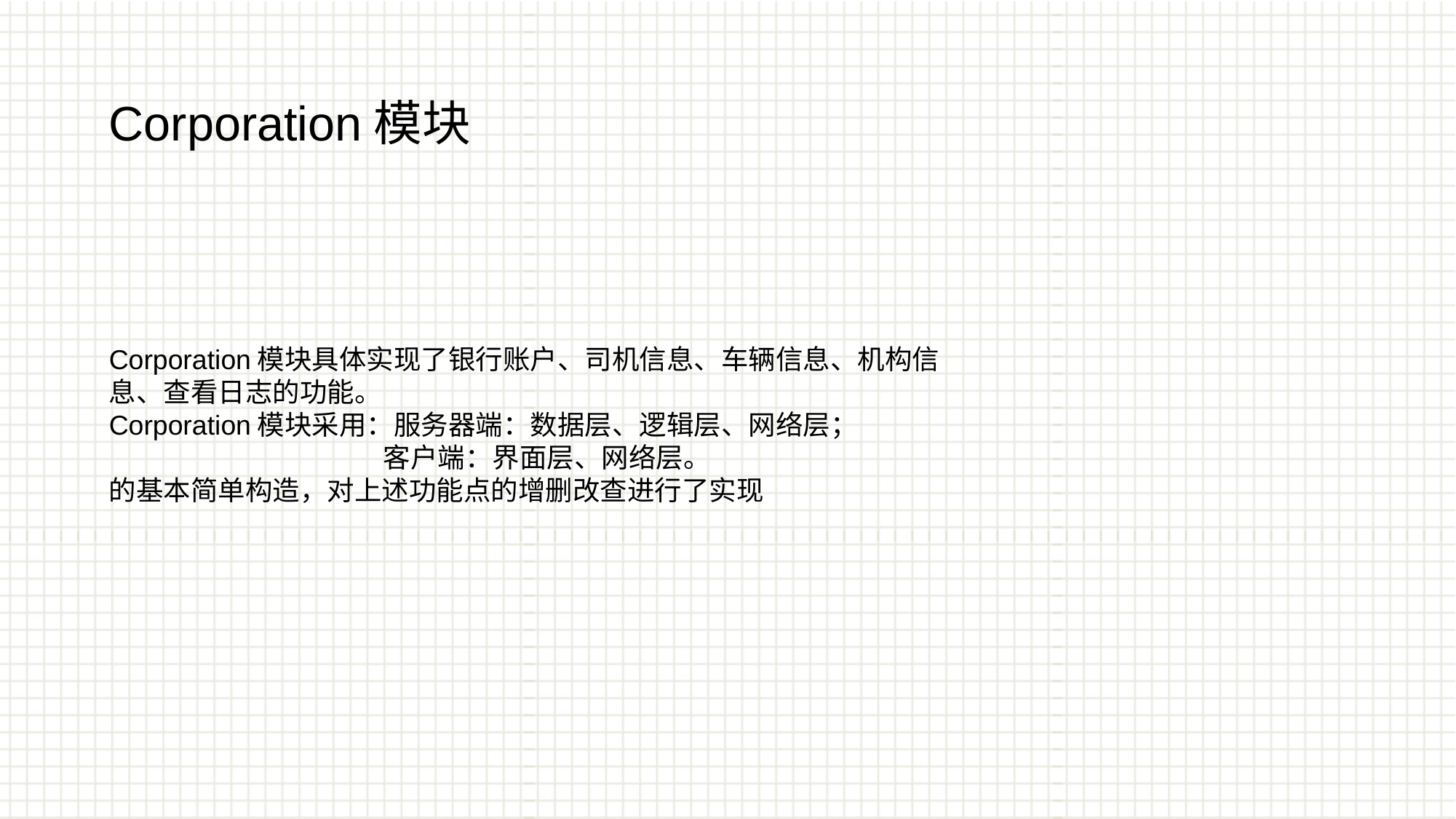

Corporation模块
Corporation模块具体实现了银行账户、司机信息、车辆信息、机构信息、查看日志的功能。
Corporation模块采用：服务器端：数据层、逻辑层、网络层；
		        客户端：界面层、网络层。
的基本简单构造，对上述功能点的增删改查进行了实现